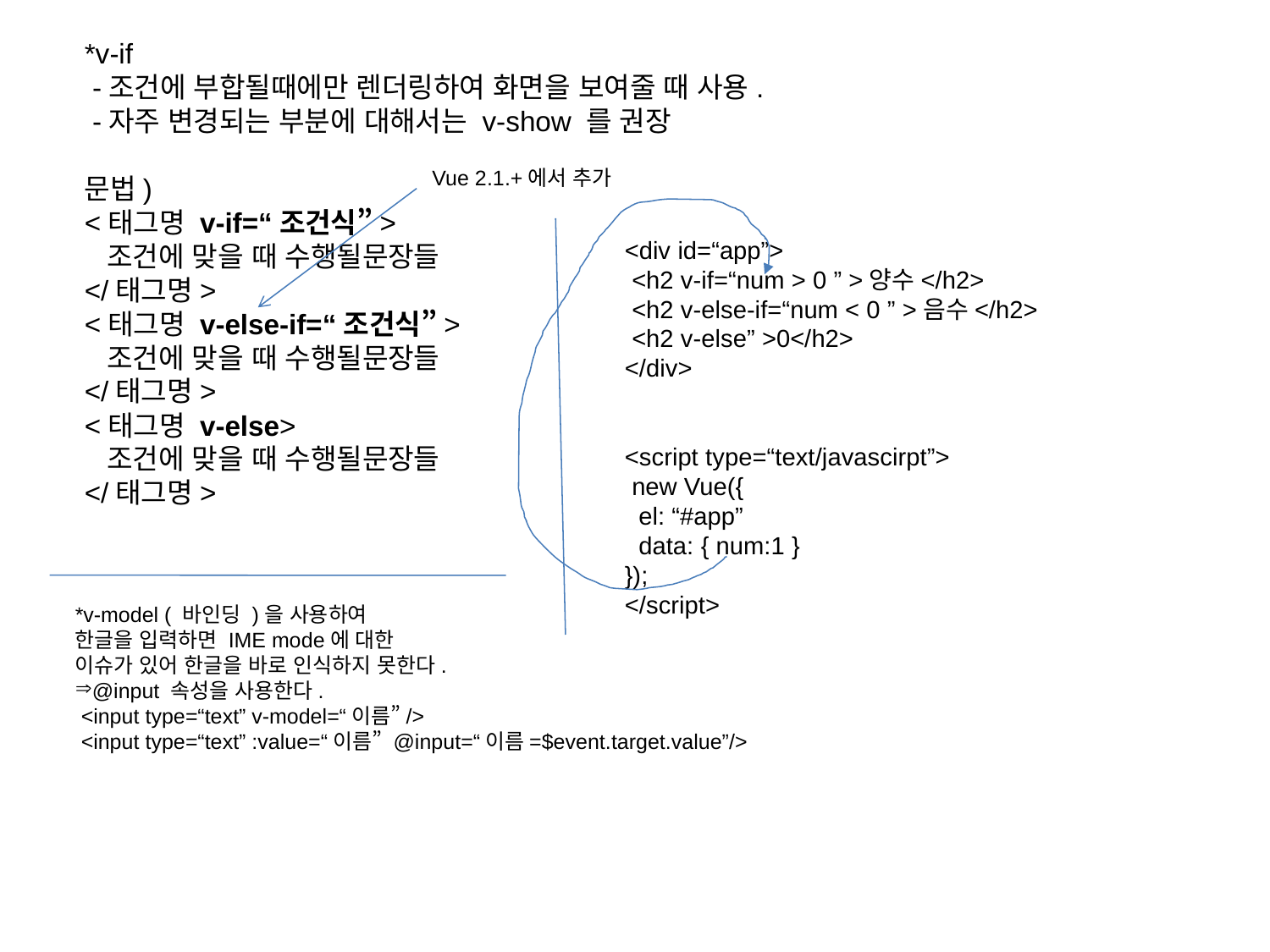

*v-if
 -조건에 부합될때에만 렌더링하여 화면을 보여줄 때 사용.
 -자주 변경되는 부분에 대해서는 v-show 를 권장

문법)
<태그명 v-if=“조건식”>
  조건에 맞을 때 수행될문장들
</태그명>
<태그명 v-else-if=“조건식”>
  조건에 맞을 때 수행될문장들
</태그명>
<태그명 v-else>
  조건에 맞을 때 수행될문장들
</태그명>

Vue 2.1.+에서 추가

<div id=“app”>
 <h2 v-if=“num > 0 ” >양수</h2>
 <h2 v-else-if=“num < 0 ” >음수</h2>
 <h2 v-else” >0</h2>
</div>

<script type=“text/javascirpt”>
 new Vue({
  el: “#app”
  data: { num:1 }
});
</script>
*v-model ( 바인딩 )을 사용하여
한글을 입력하면 IME mode에 대한
이슈가 있어 한글을 바로 인식하지 못한다.
@input 속성을 사용한다.
 <input type=“text” v-model=“이름”/>
 <input type=“text” :value=“이름” @input=“이름=$event.target.value”/>